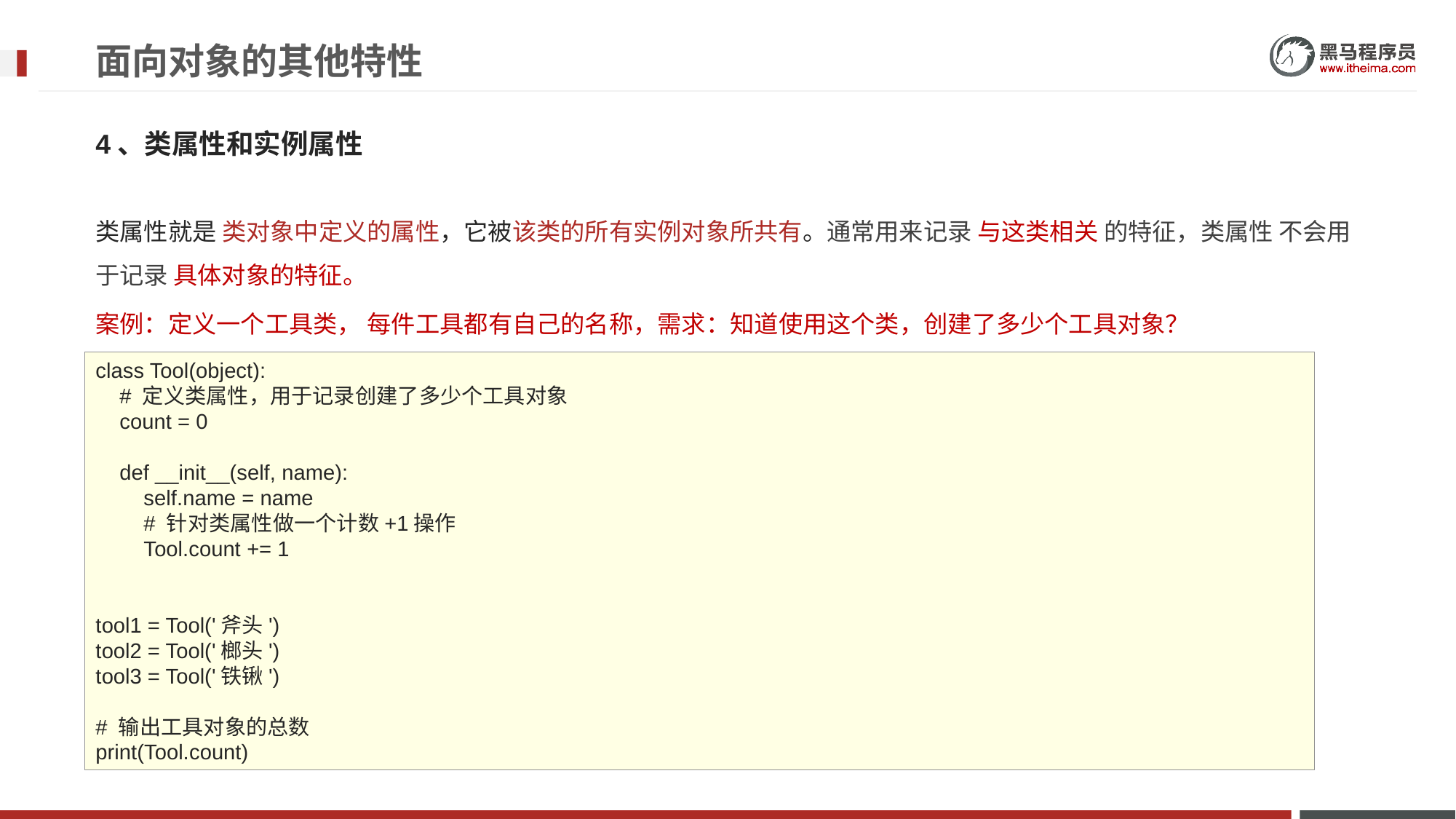

# 面向对象的其他特性
4、类属性和实例属性
类属性就是 类对象中定义的属性，它被该类的所有实例对象所共有。通常用来记录 与这类相关 的特征，类属性 不会用于记录 具体对象的特征。
案例：定义一个工具类， 每件工具都有自己的名称，需求：知道使用这个类，创建了多少个工具对象？
class Tool(object):
    # 定义类属性，用于记录创建了多少个工具对象
    count = 0

    def __init__(self, name):
        self.name = name
        # 针对类属性做一个计数+1操作
        Tool.count += 1

tool1 = Tool('斧头')
tool2 = Tool('榔头')
tool3 = Tool('铁锹')

# 输出工具对象的总数
print(Tool.count)